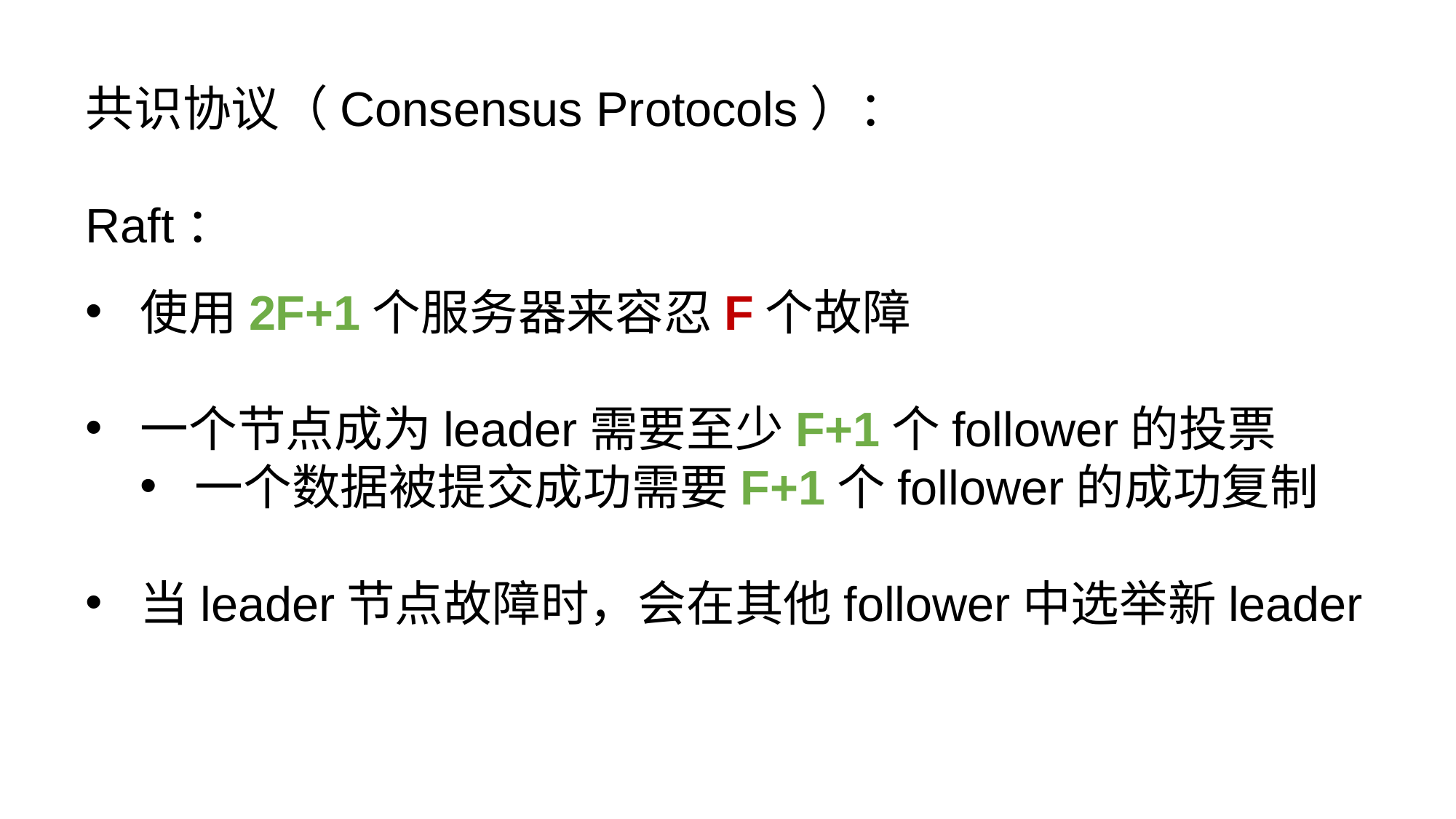

共识协议（Consensus Protocols）：

Raft：
使用2F+1个服务器来容忍F个故障

一个节点成为leader需要至少F+1个follower的投票
一个数据被提交成功需要F+1个follower的成功复制

当leader节点故障时，会在其他follower中选举新leader